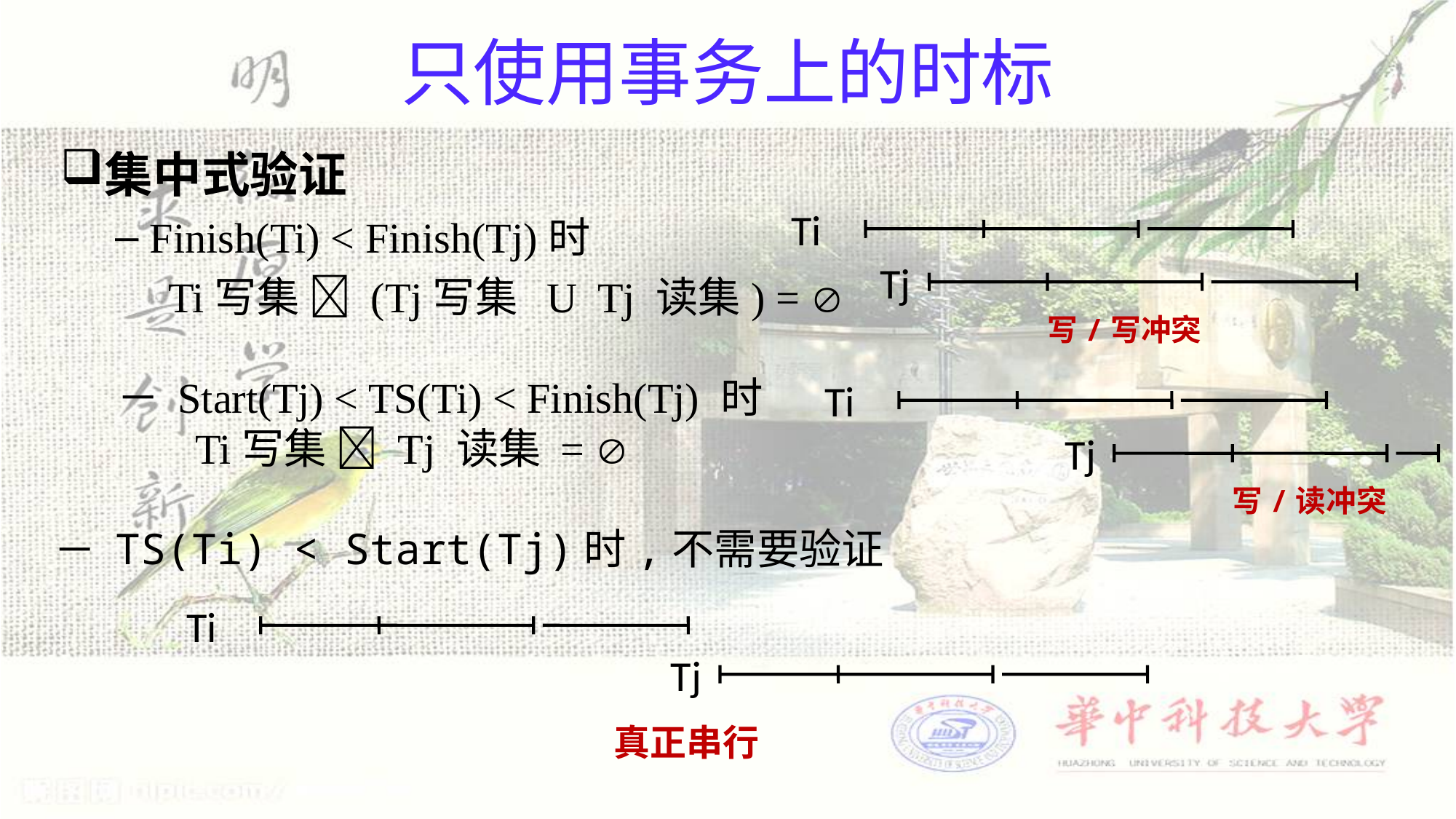

# 只使用事务上的时标
集中式验证
Finish(Ti) < Finish(Tj)时
     Ti写集 ∩ (Tj写集  U  Tj 读集) = ∅

Ti

Tj

写/写冲突

Start(Tj) < TS(Ti) < Finish(Tj) 时
            Ti写集 ∩ Tj 读集 = ∅
Ti

Tj

写/读冲突
 TS(Ti) < Start(Tj)时,不需要验证
Ti

Tj

真正串行